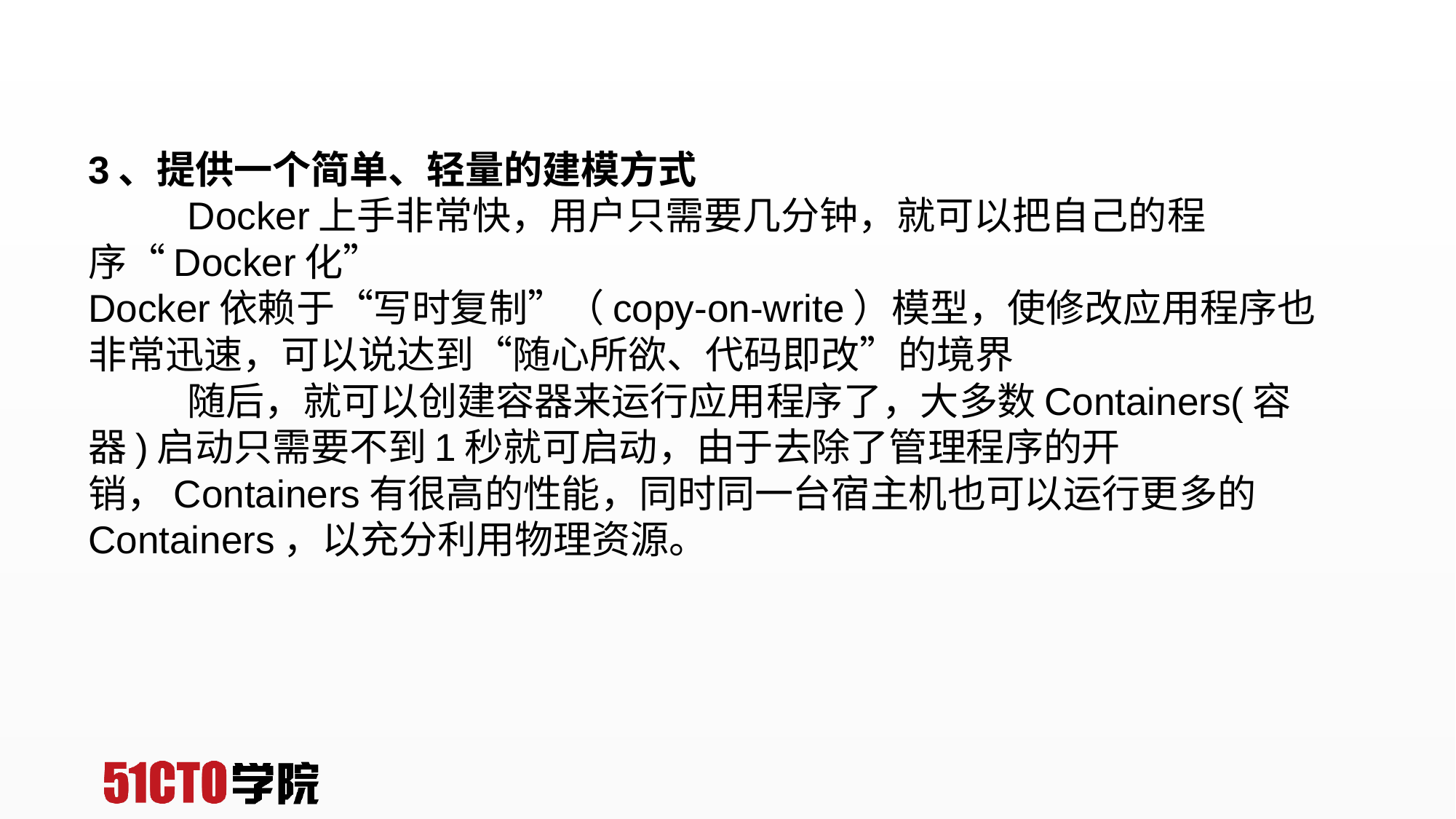

# 3、提供一个简单、轻量的建模方式 Docker上手非常快，用户只需要几分钟，就可以把自己的程序“Docker化” Docker依赖于“写时复制”（copy-on-write）模型，使修改应用程序也非常迅速，可以说达到“随心所欲、代码即改”的境界 随后，就可以创建容器来运行应用程序了，大多数Containers(容器)启动只需要不到1秒就可启动，由于去除了管理程序的开销，Containers有很高的性能，同时同一台宿主机也可以运行更多的Containers，以充分利用物理资源。